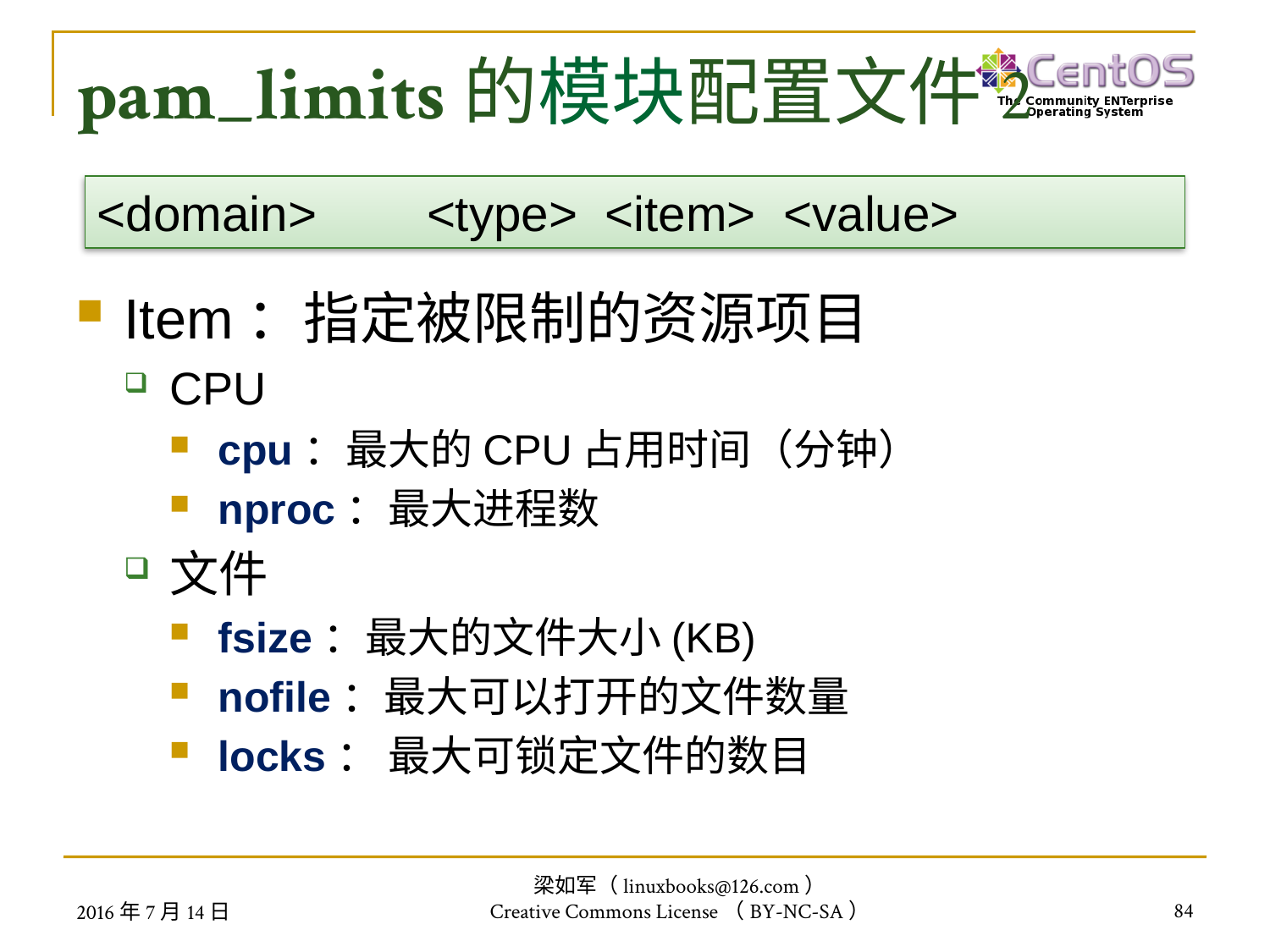

# pam_limits的模块配置文件2
<domain>        <type>  <item>  <value>
Item：指定被限制的资源项目
CPU
cpu：最大的CPU占用时间（分钟）
nproc：最大进程数
文件
fsize：最大的文件大小(KB)
nofile：最大可以打开的文件数量
locks： 最大可锁定文件的数目
梁如军（linuxbooks@126.com）
Creative Commons License（BY-NC-SA）
2016年7月14日
84